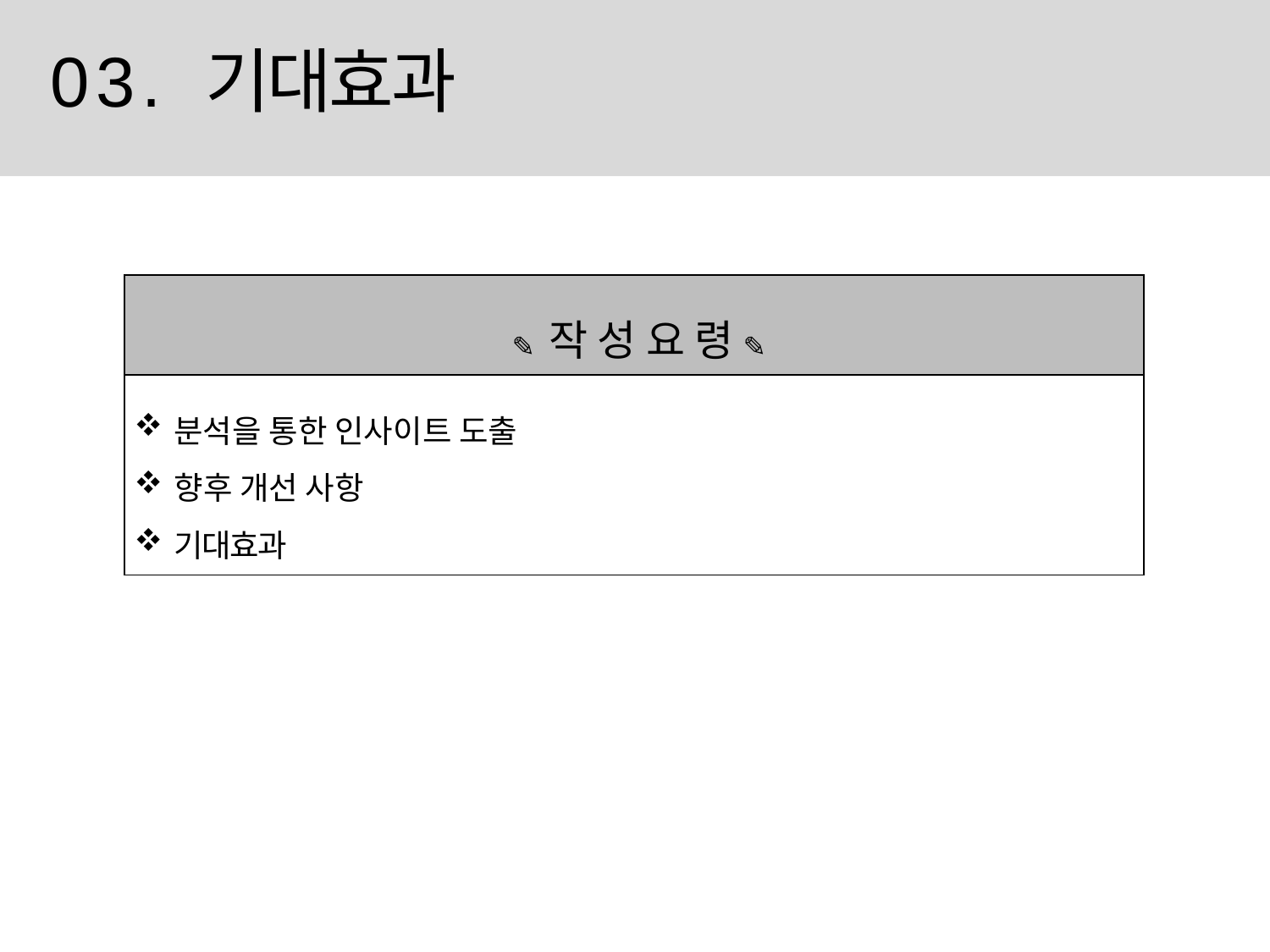

# 03. 기대효과
| ✎ 작 성 요 령 ✎ |
| --- |
| 분석을 통한 인사이트 도출 향후 개선 사항 기대효과 |